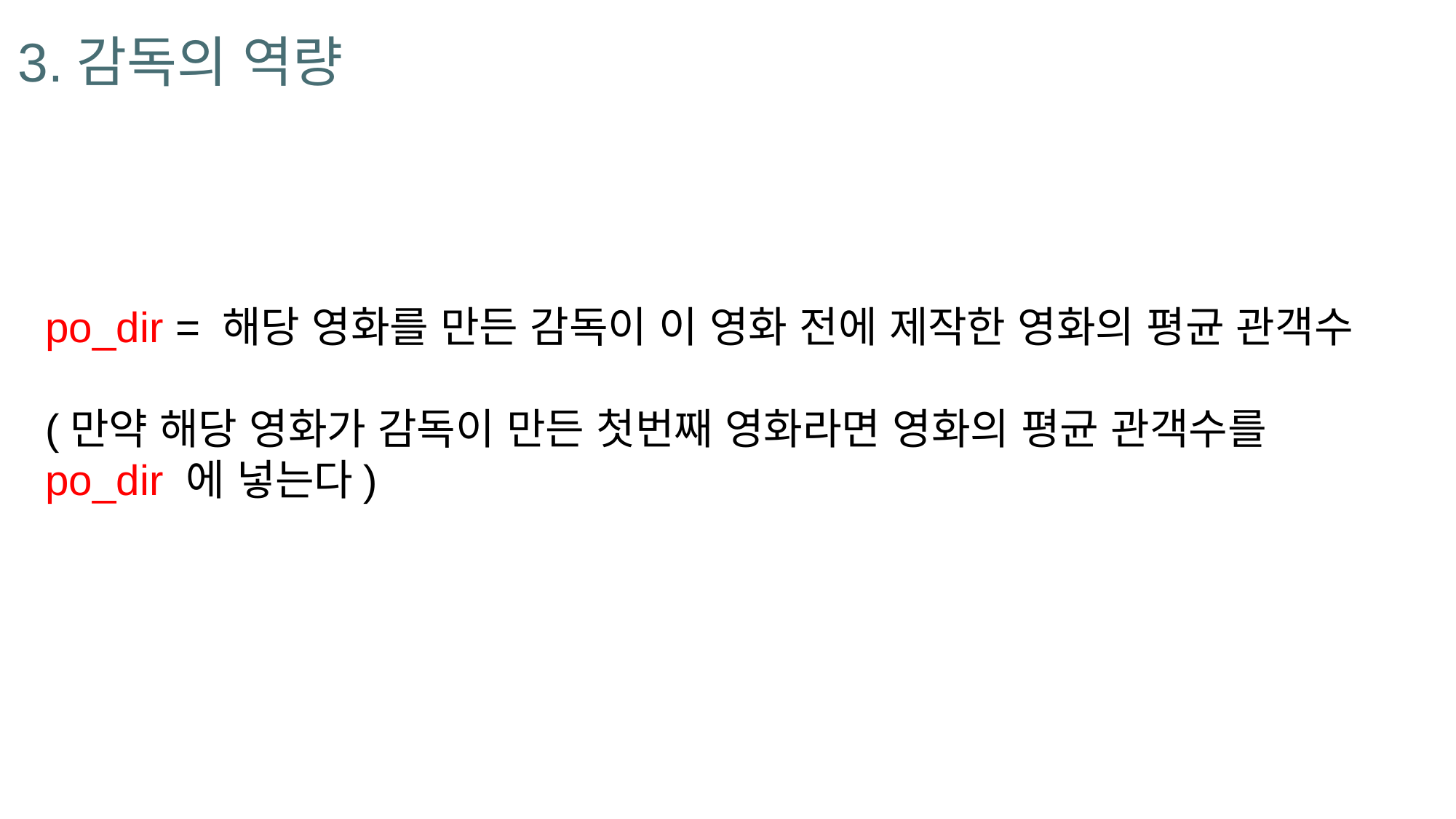

# 3.감독의 역량
po_dir = 해당 영화를 만든 감독이 이 영화 전에 제작한 영화의 평균 관객수

(만약 해당 영화가 감독이 만든 첫번째 영화라면 영화의 평균 관객수를
po_dir 에 넣는다)